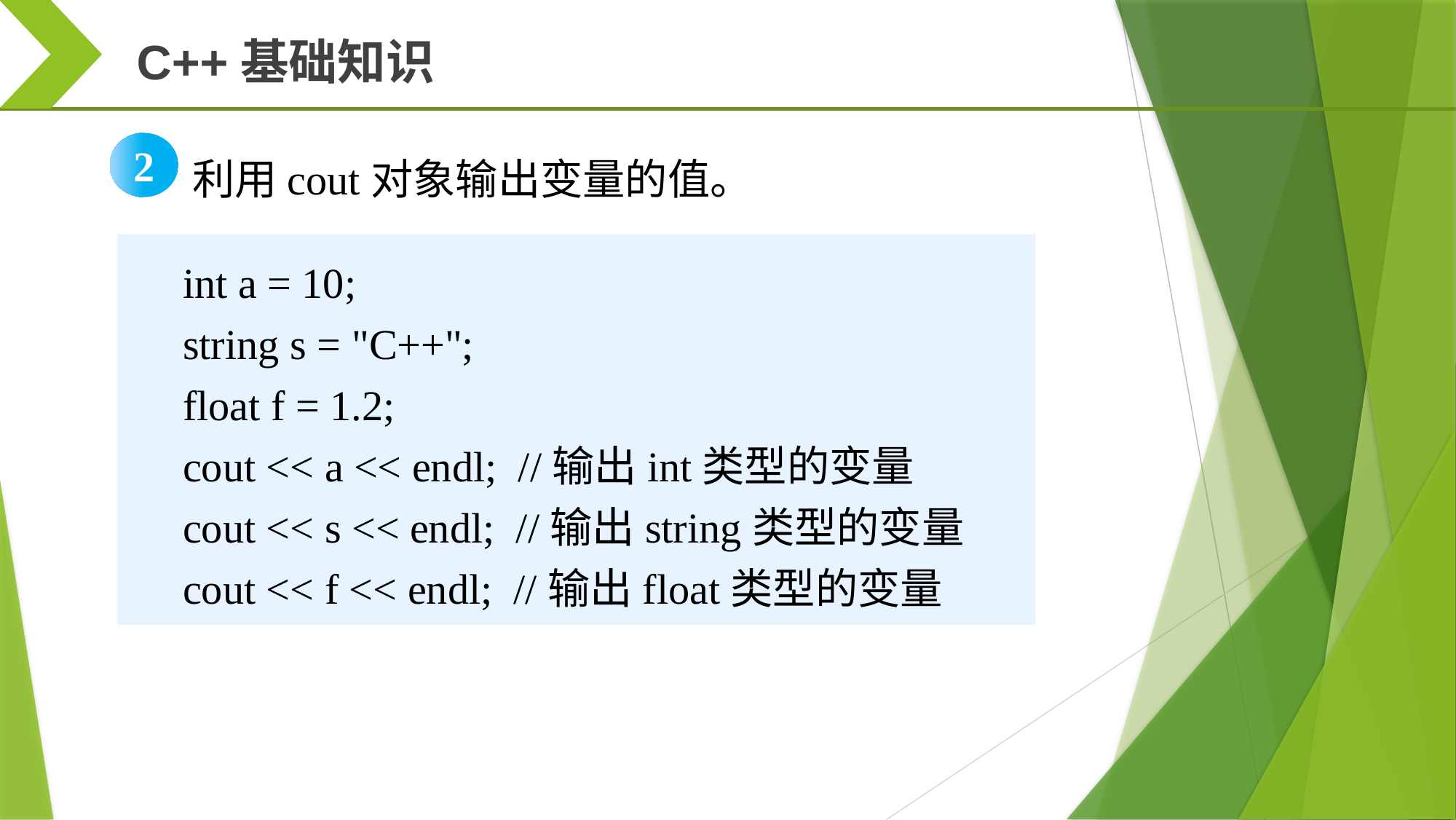

C++基础知识
利用cout对象输出变量的值。
2

int a = 10;
string s = "C++";
float f = 1.2;
cout << a << endl;  //输出int类型的变量
cout << s << endl;  //输出string类型的变量
cout << f << endl;  //输出float类型的变量